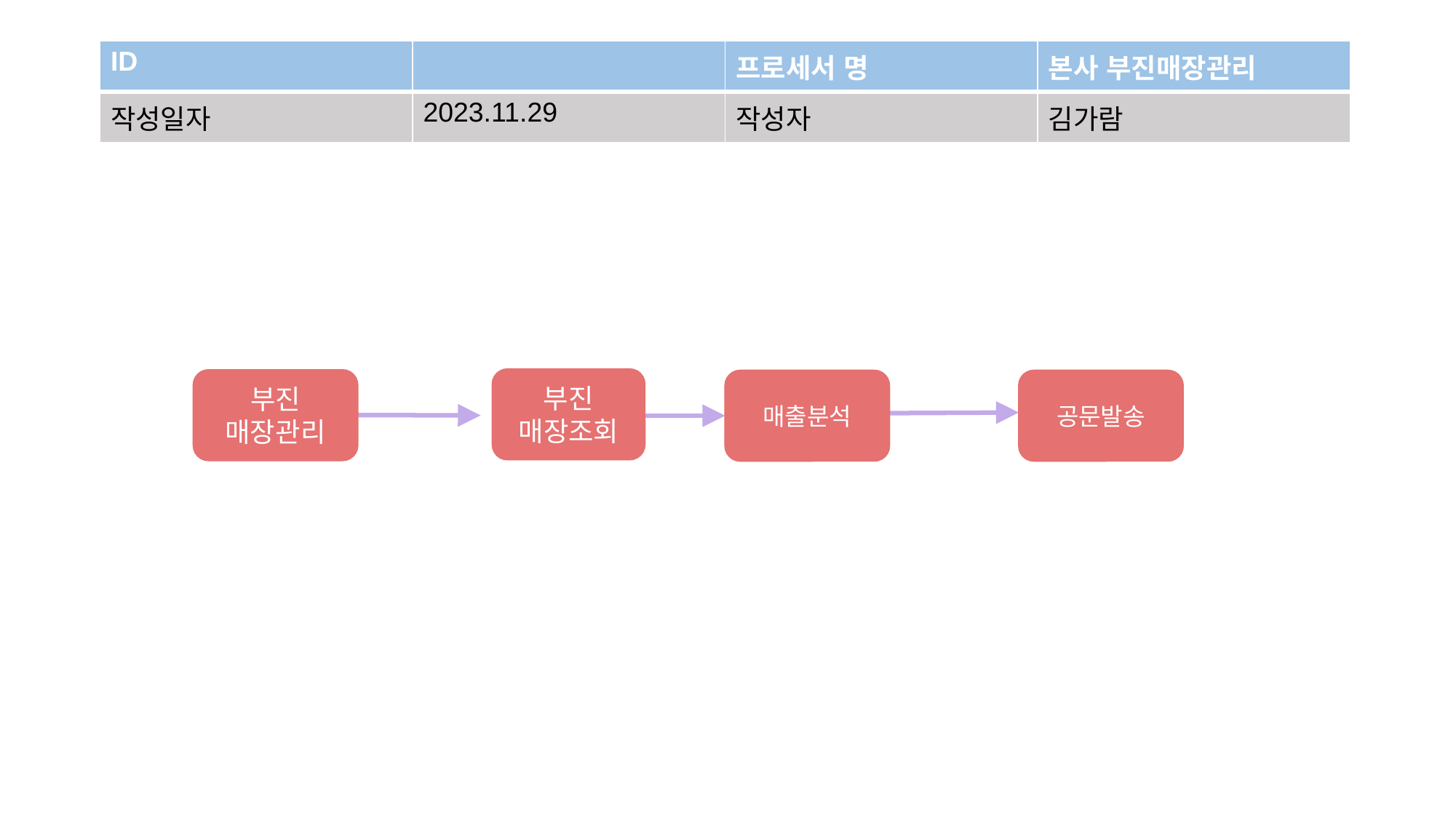

| ID |  | 프로세서 명 | 본사 부진매장관리 |
| --- | --- | --- | --- |
| 작성일자 | 2023.11.29 | 작성자 | 김가람 |
부진
매장조회
부진
매장관리
매출분석
공문발송